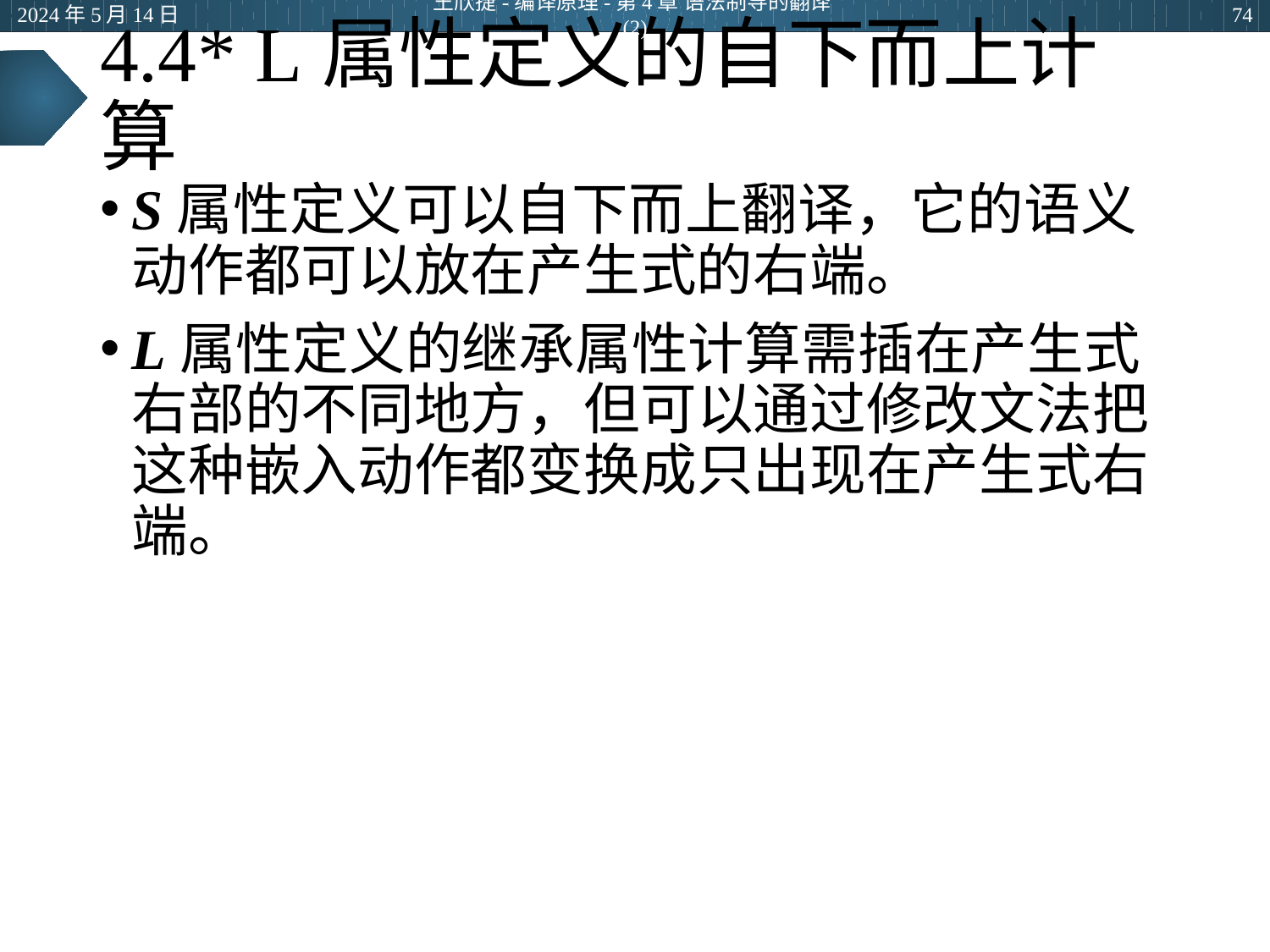

2024年5月14日
王欣捷-编译原理-第4章 语法制导的翻译(2)
74
# 4.4* L属性定义的自下而上计算
S属性定义可以自下而上翻译，它的语义动作都可以放在产生式的右端。
L属性定义的继承属性计算需插在产生式右部的不同地方，但可以通过修改文法把这种嵌入动作都变换成只出现在产生式右端。